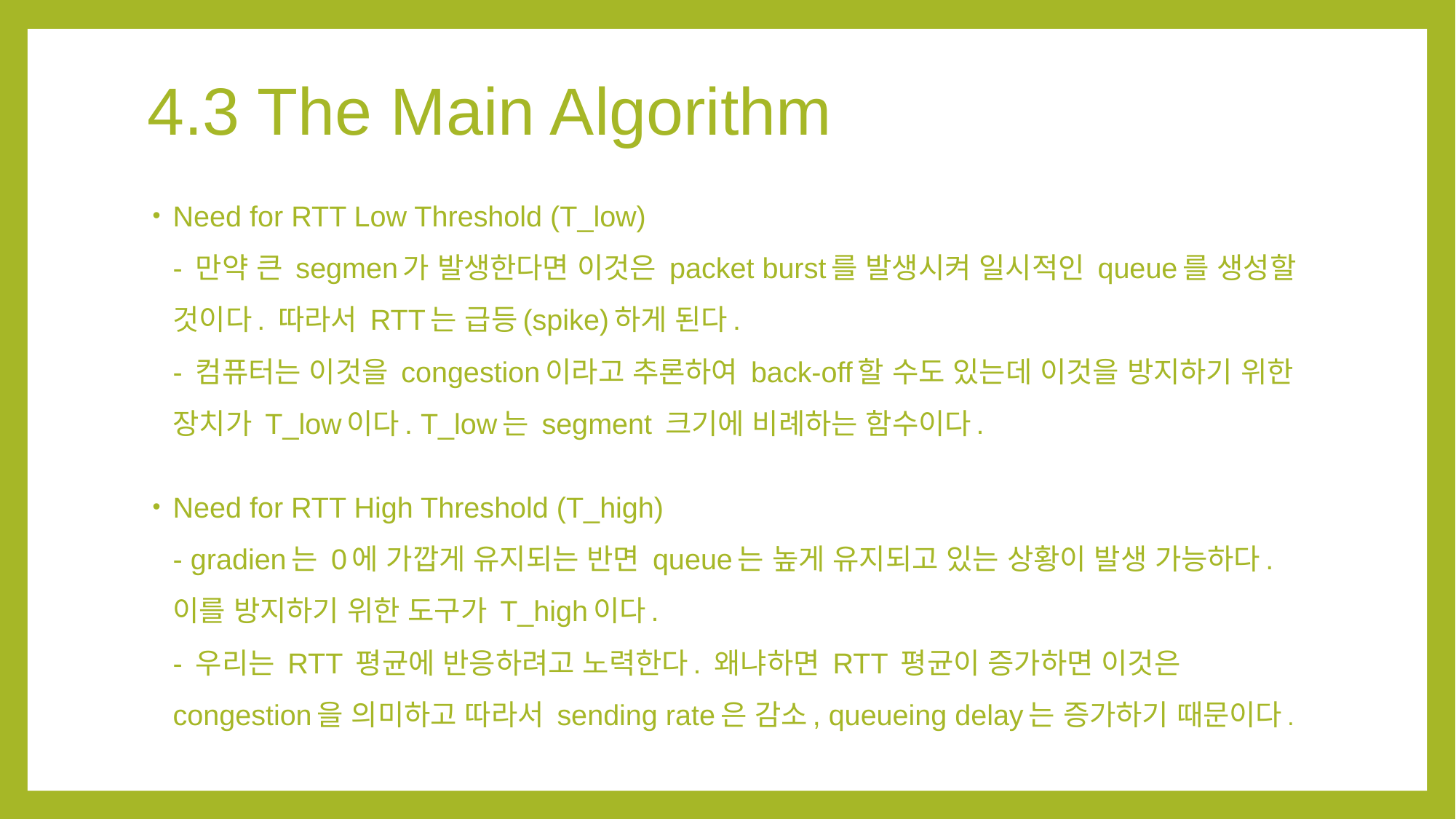

# 4.3 The Main Algorithm
Need for RTT Low Threshold (T_low)
- 만약 큰 segmen가 발생한다면 이것은 packet burst를 발생시켜 일시적인 queue를 생성할 것이다. 따라서 RTT는 급등(spike)하게 된다.
- 컴퓨터는 이것을 congestion이라고 추론하여 back-off할 수도 있는데 이것을 방지하기 위한 장치가 T_low이다. T_low는 segment 크기에 비례하는 함수이다.

Need for RTT High Threshold (T_high)
- gradien는 0에 가깝게 유지되는 반면 queue는 높게 유지되고 있는 상황이 발생 가능하다. 이를 방지하기 위한 도구가 T_high이다.
- 우리는 RTT 평균에 반응하려고 노력한다. 왜냐하면 RTT 평균이 증가하면 이것은 congestion을 의미하고 따라서 sending rate은 감소, queueing delay는 증가하기 때문이다.